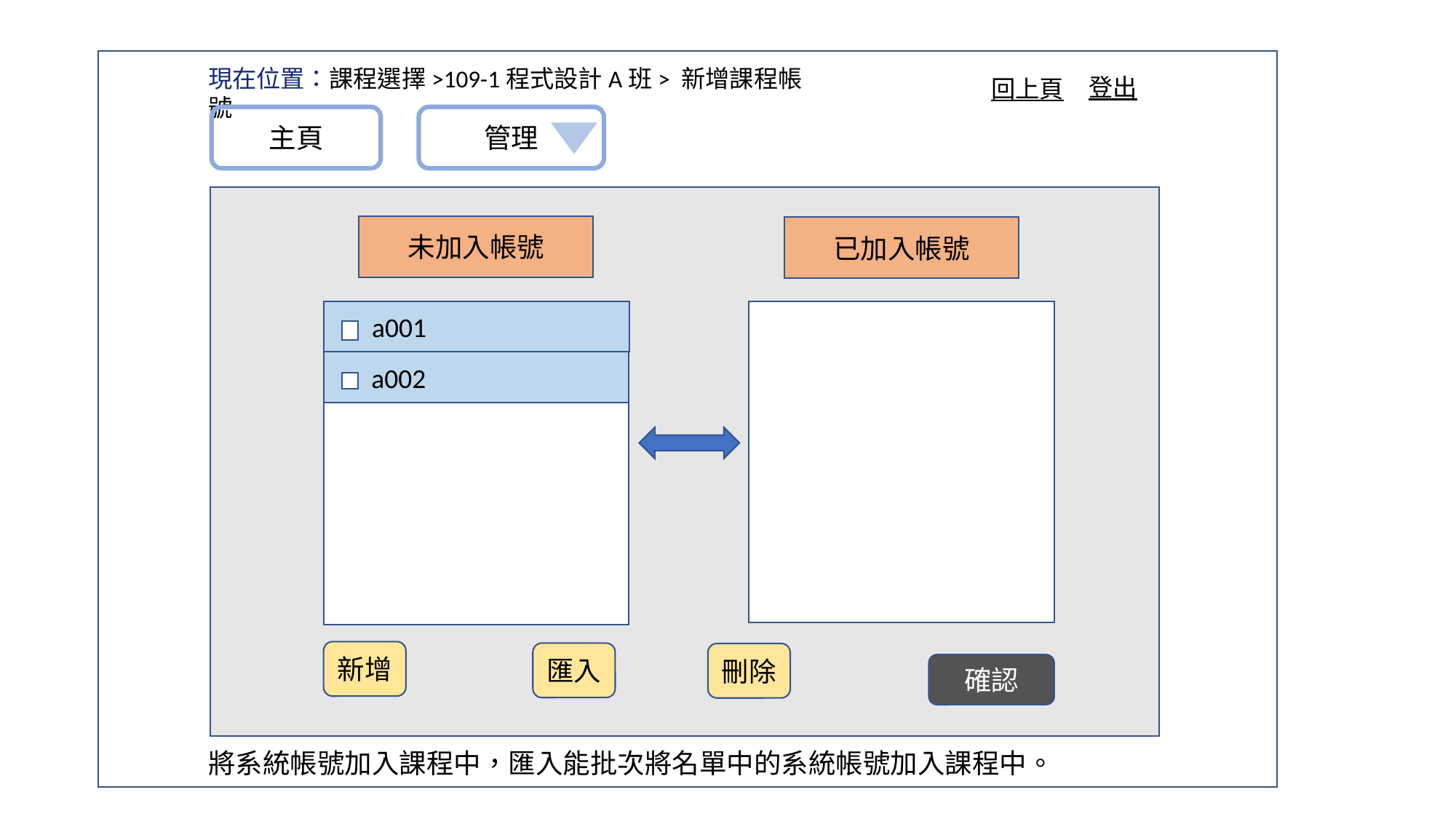

現在位置：課程選擇>109-1程式設計A班> 新增課程帳號
登出
回上頁
主頁
管理

未加入帳號
已加入帳號
      a001

      a002

新增
匯入
刪除
確認
將系統帳號加入課程中，匯入能批次將名單中的系統帳號加入課程中。